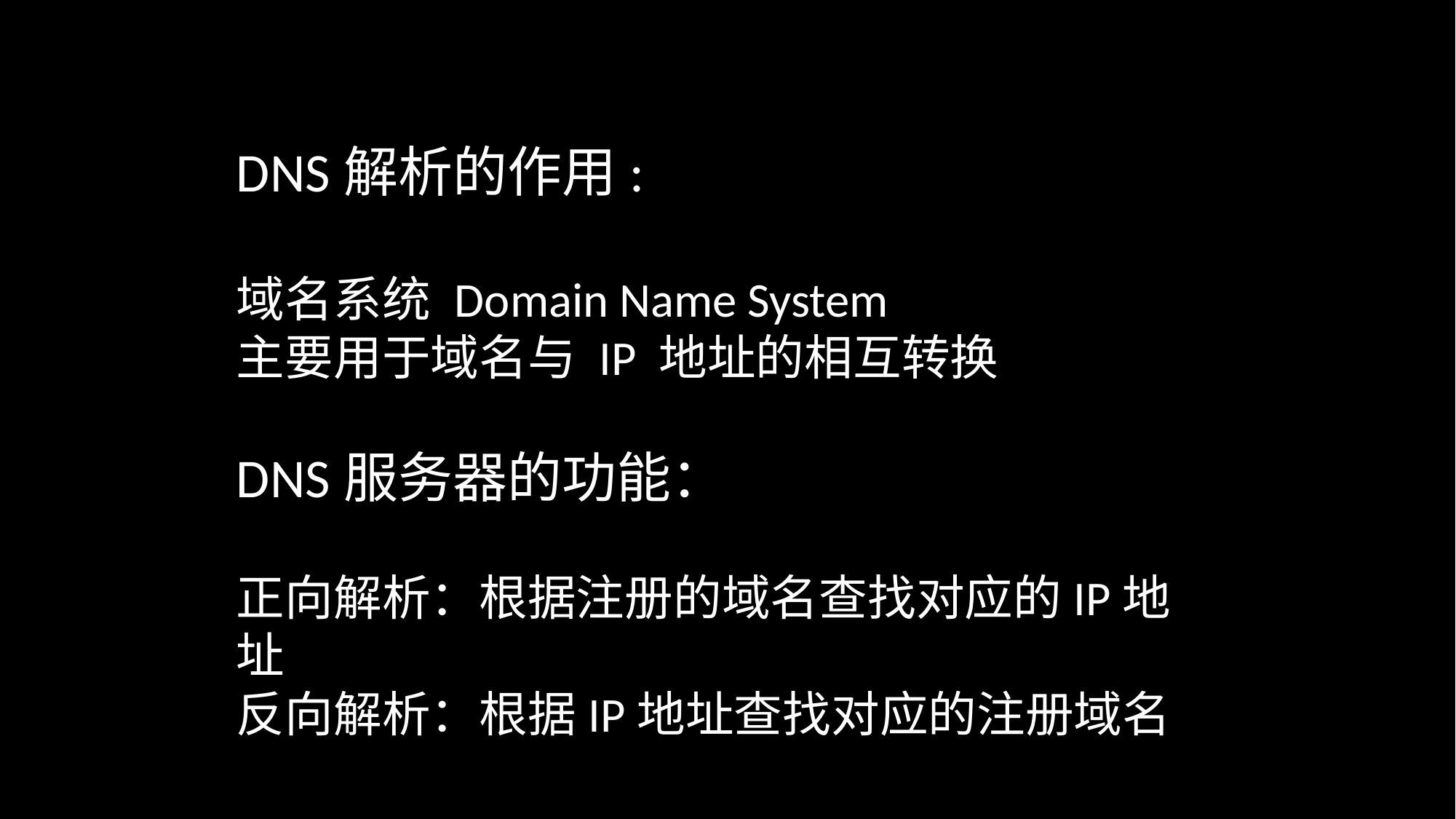

DNS解析的作用:

域名系统	Domain Name System
主要用于域名与 IP 地址的相互转换

DNS服务器的功能：

正向解析：根据注册的域名查找对应的IP地址
反向解析：根据IP地址查找对应的注册域名